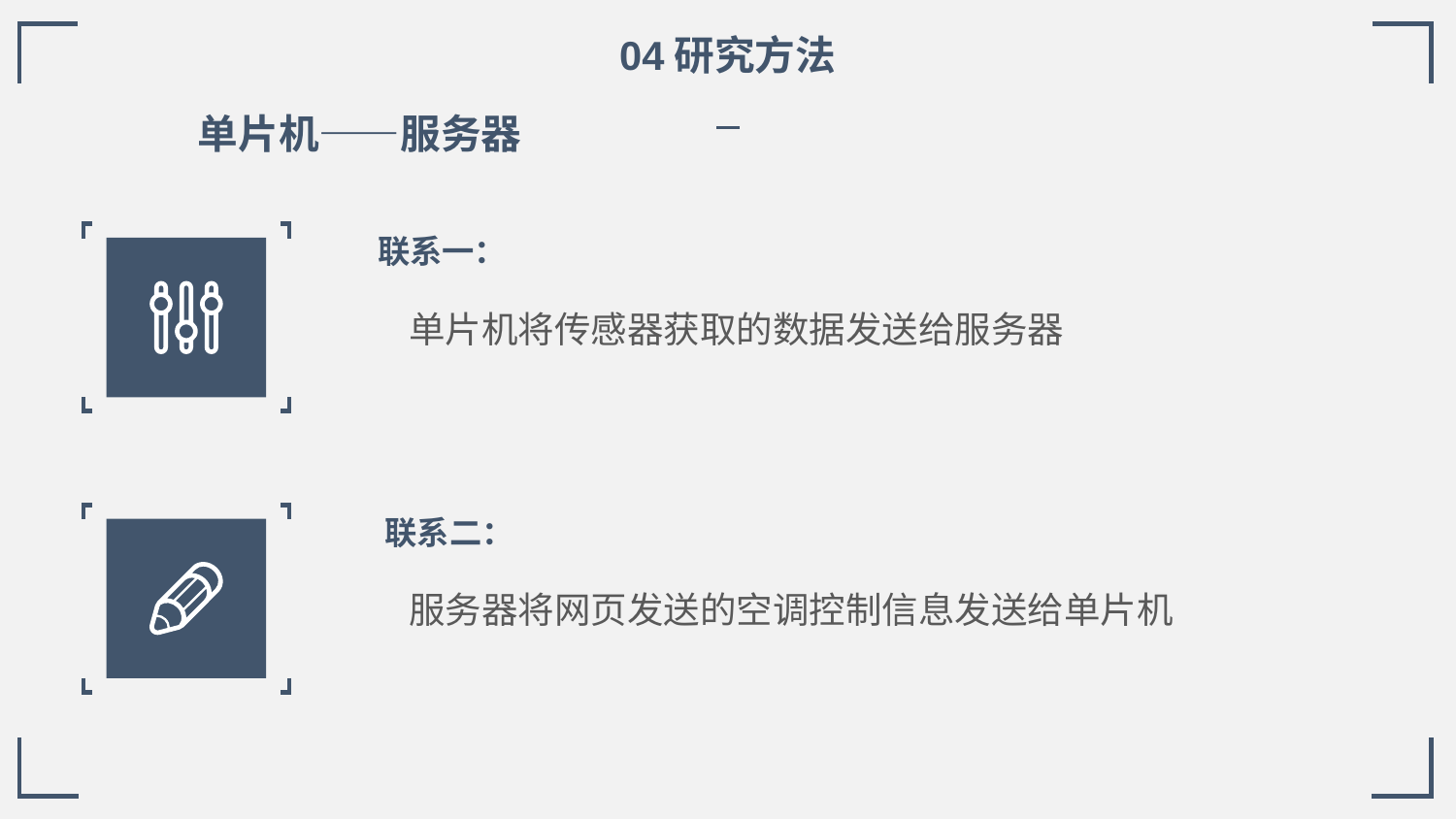

04研究方法
单片机——服务器
联系一：

单片机将传感器获取的数据发送给服务器

联系二：

服务器将网页发送的空调控制信息发送给单片机